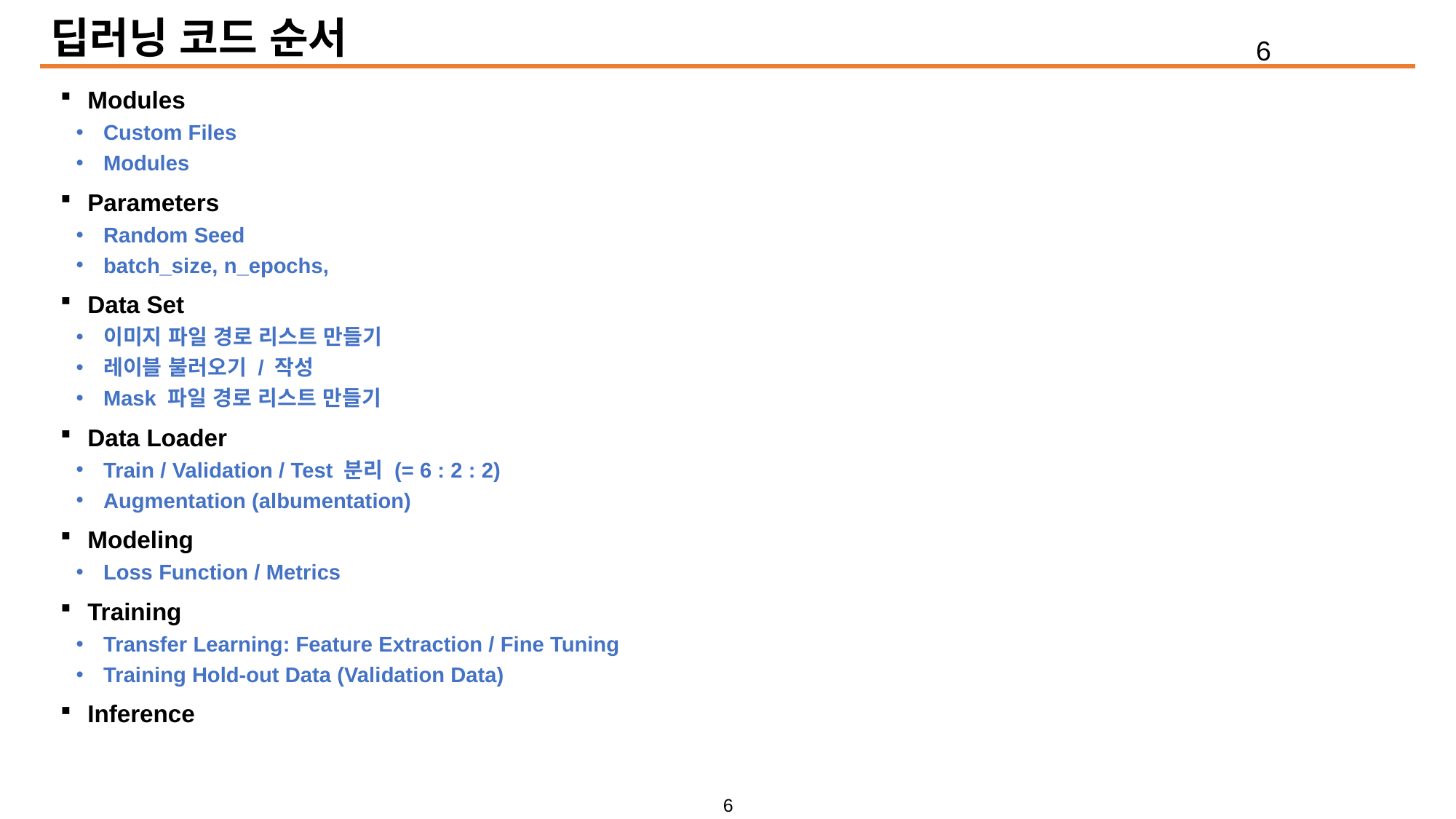

# 딥러닝 코드 순서
6
Modules
Custom Files
Modules
Parameters
Random Seed
batch_size, n_epochs,
Data Set
이미지 파일 경로 리스트 만들기
레이블 불러오기 / 작성
Mask 파일 경로 리스트 만들기
Data Loader
Train / Validation / Test 분리 (= 6 : 2 : 2)
Augmentation (albumentation)
Modeling
Loss Function / Metrics
Training
Transfer Learning: Feature Extraction / Fine Tuning
Training Hold-out Data (Validation Data)
Inference